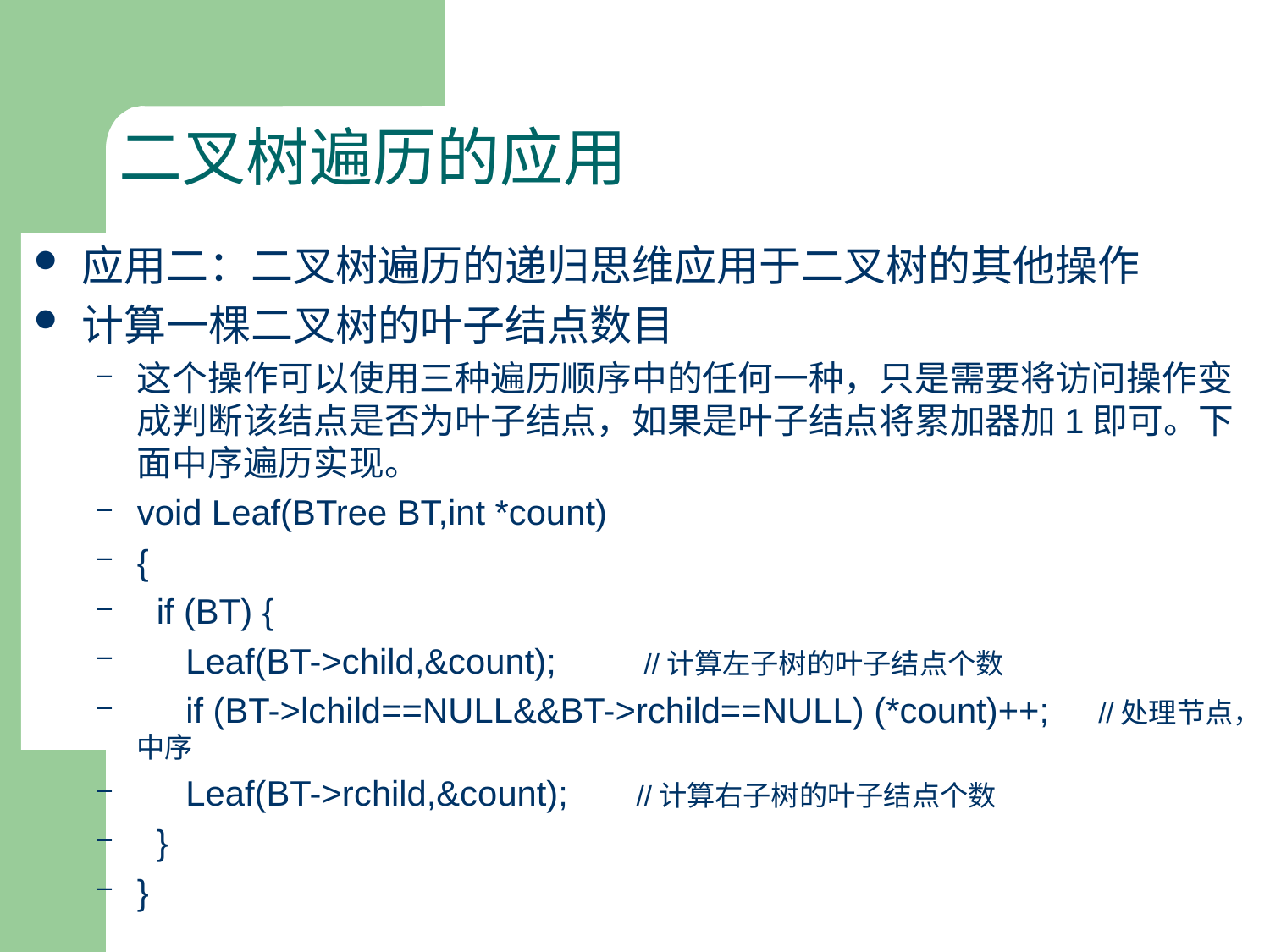

# 二叉树遍历的应用
应用二：二叉树遍历的递归思维应用于二叉树的其他操作
计算一棵二叉树的叶子结点数目
这个操作可以使用三种遍历顺序中的任何一种，只是需要将访问操作变成判断该结点是否为叶子结点，如果是叶子结点将累加器加1即可。下面中序遍历实现。
void Leaf(BTree BT,int *count)
{
  if (BT) {
     Leaf(BT->child,&count);         //计算左子树的叶子结点个数
     if (BT->lchild==NULL&&BT->rchild==NULL) (*count)++;     //处理节点，中序
     Leaf(BT->rchild,&count);       //计算右子树的叶子结点个数
  }
}